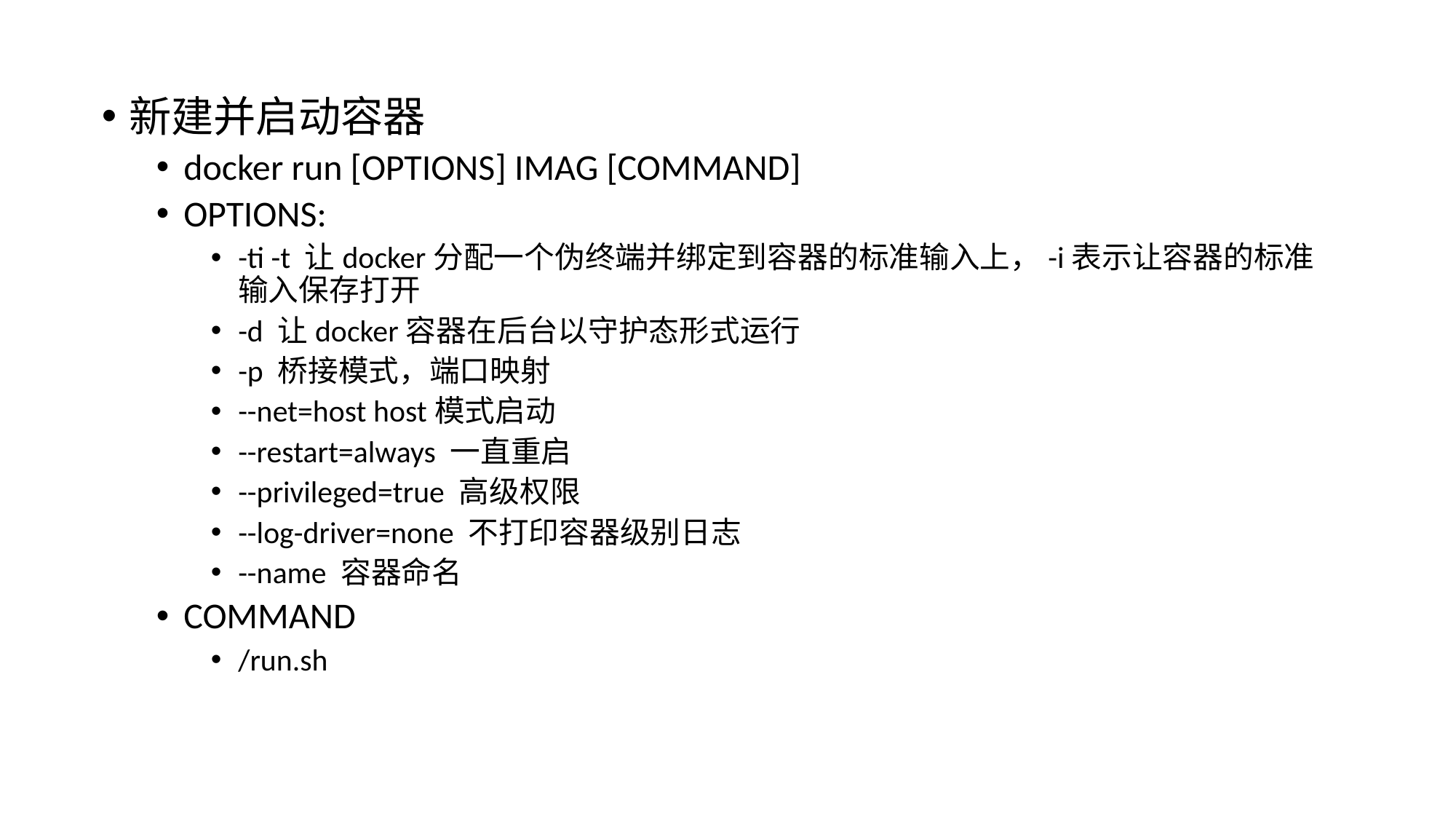

新建并启动容器
docker run [OPTIONS] IMAG [COMMAND]
OPTIONS:
-ti -t 让docker分配一个伪终端并绑定到容器的标准输入上，-i表示让容器的标准输入保存打开
-d 让docker容器在后台以守护态形式运行
-p 桥接模式，端口映射
--net=host host模式启动
--restart=always 一直重启
--privileged=true 高级权限
--log-driver=none 不打印容器级别日志
--name 容器命名
COMMAND
/run.sh